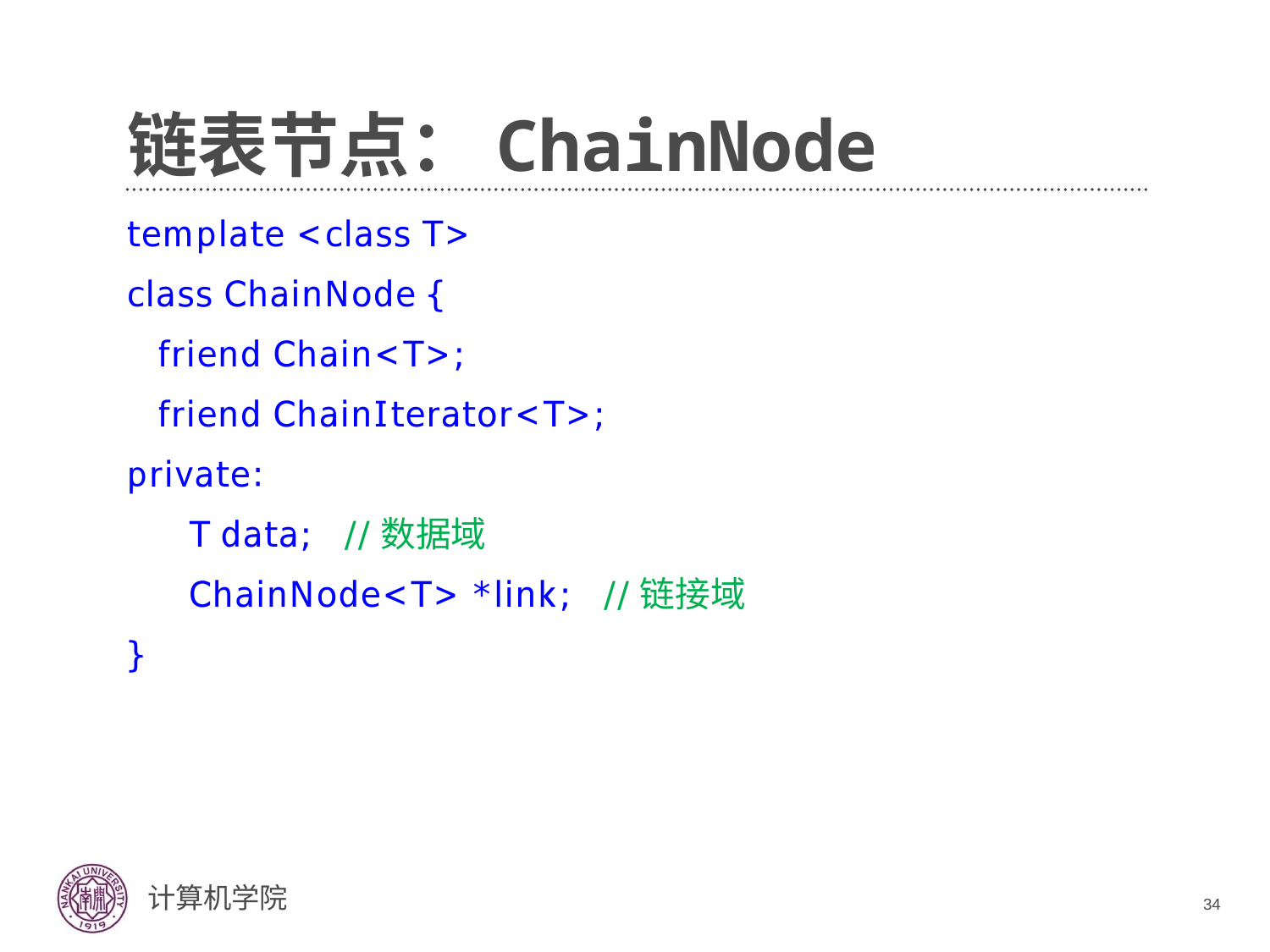

# 链表节点：ChainNode
template <class T>
class ChainNode {
   friend Chain<T>;
   friend ChainIterator<T>;
private:
      T data;   //数据域
      ChainNode<T> *link;   //链接域
}
34